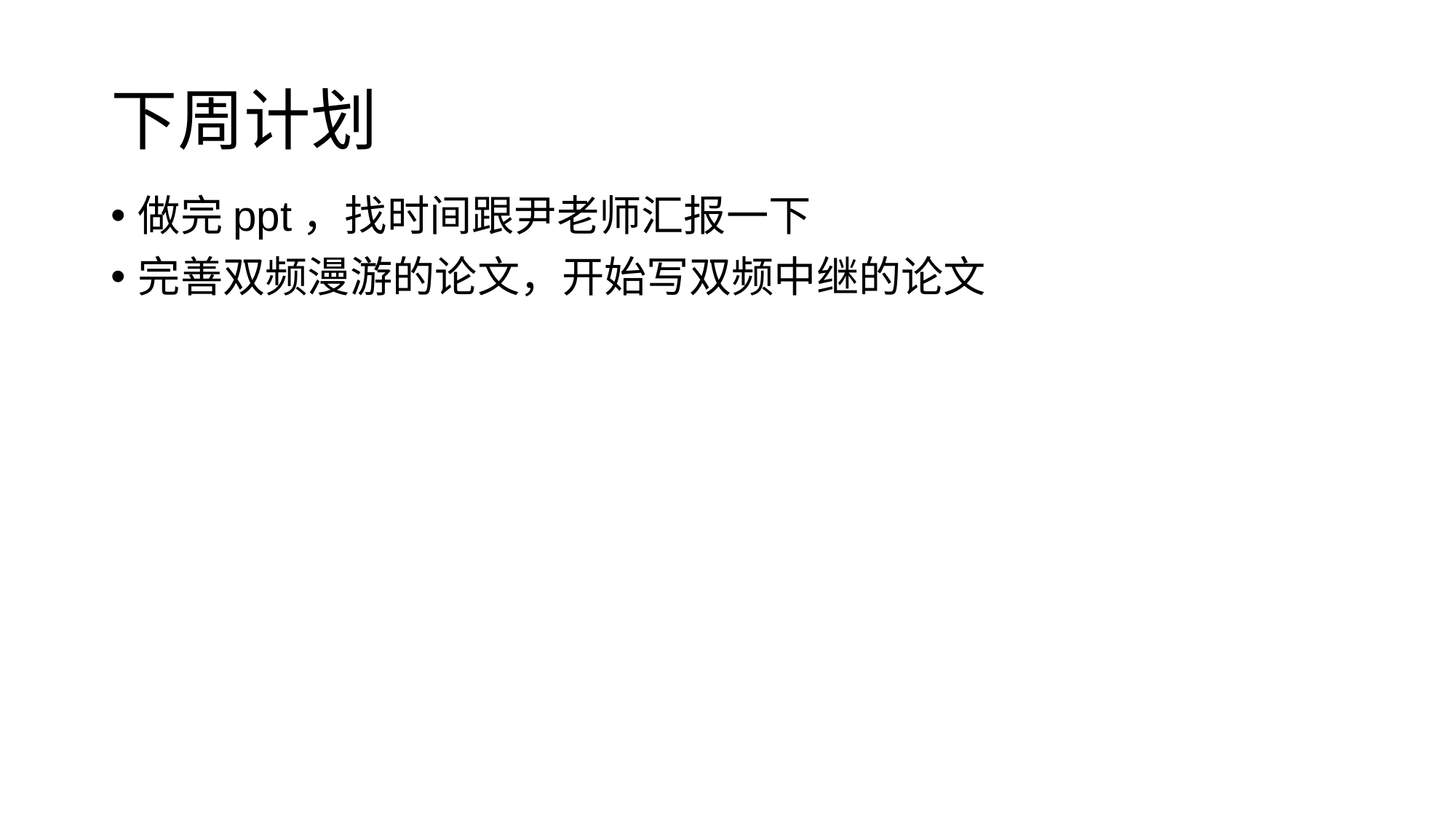

# 下周计划

做完ppt，找时间跟尹老师汇报一下
完善双频漫游的论文，开始写双频中继的论文